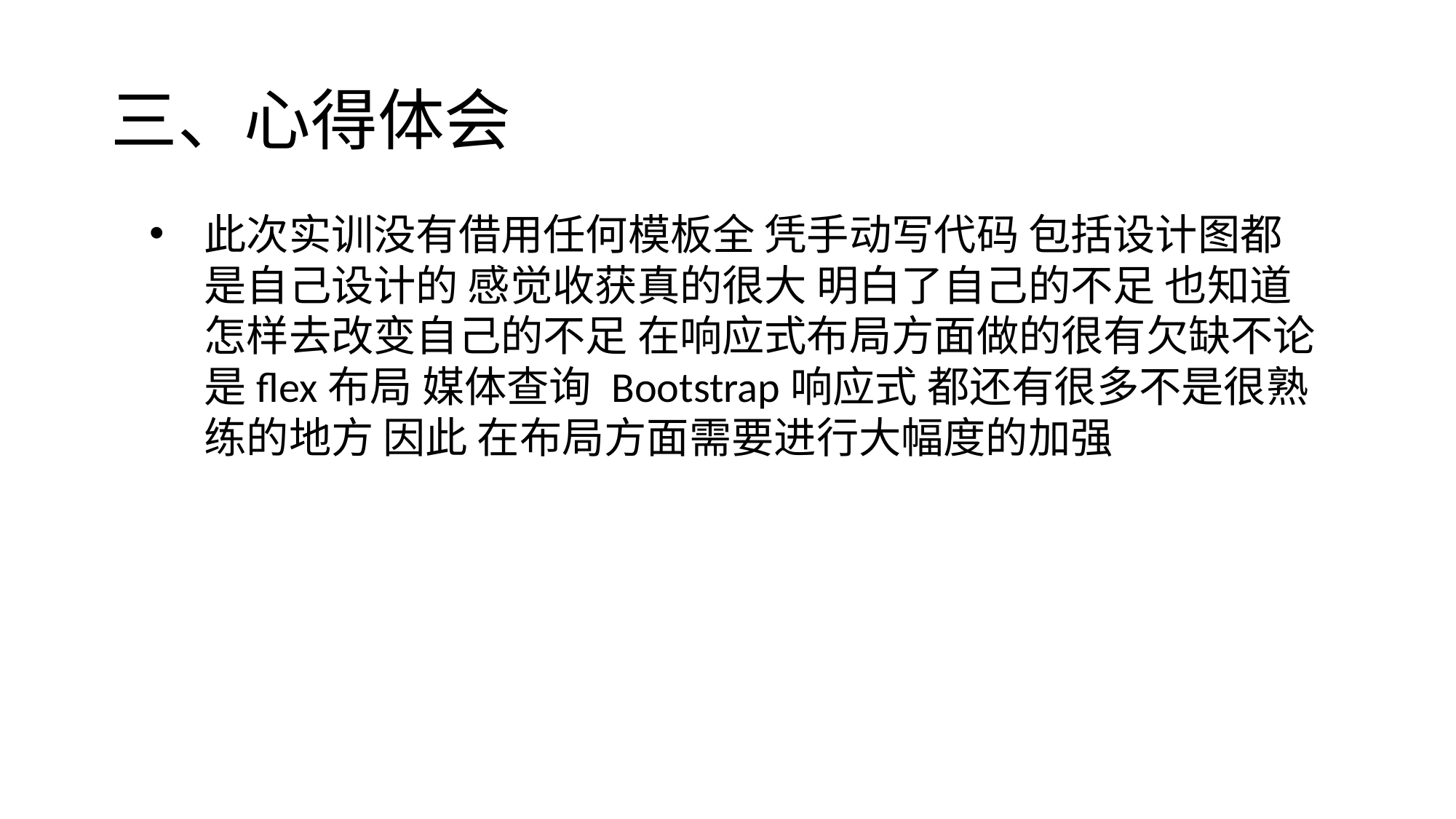

# 三、心得体会
此次实训没有借用任何模板全 凭手动写代码 包括设计图都是自己设计的 感觉收获真的很大 明白了自己的不足 也知道怎样去改变自己的不足 在响应式布局方面做的很有欠缺不论是flex布局 媒体查询 Bootstrap响应式 都还有很多不是很熟练的地方 因此 在布局方面需要进行大幅度的加强